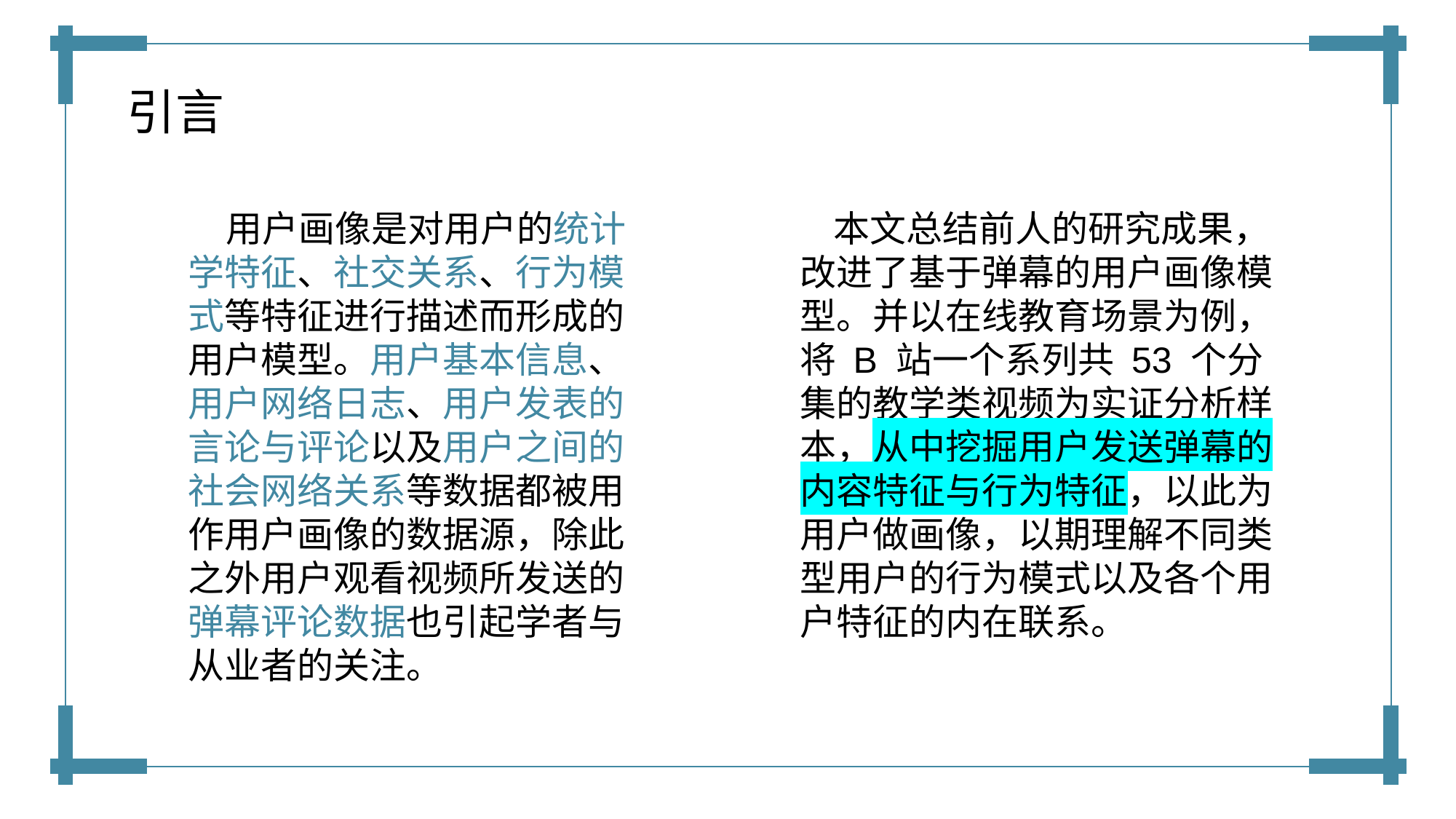

引言
     用户画像是对用户的统计学特征、社交关系、行为模式等特征进行描述而形成的用户模型。用户基本信息、用户网络日志、用户发表的言论与评论以及用户之间的社会网络关系等数据都被用作用户画像的数据源，除此之外用户观看视频所发送的弹幕评论数据也引起学者与从业者的关注。

   本文总结前人的研究成果，改进了基于弹幕的用户画像模型。并以在线教育场景为例，将 B 站一个系列共 53 个分集的教学类视频为实证分析样本，从中挖掘用户发送弹幕的内容特征与行为特征，以此为用户做画像，以期理解不同类型用户的行为模式以及各个用户特征的内在联系。
标题文本预设
输入替换内容58pic.com输入替换内容58pic.com输入替换内容58pic.com
标题文本预设
输入替换内容58pic.com输入替换内容58pic.com输入替换内容58pic.com